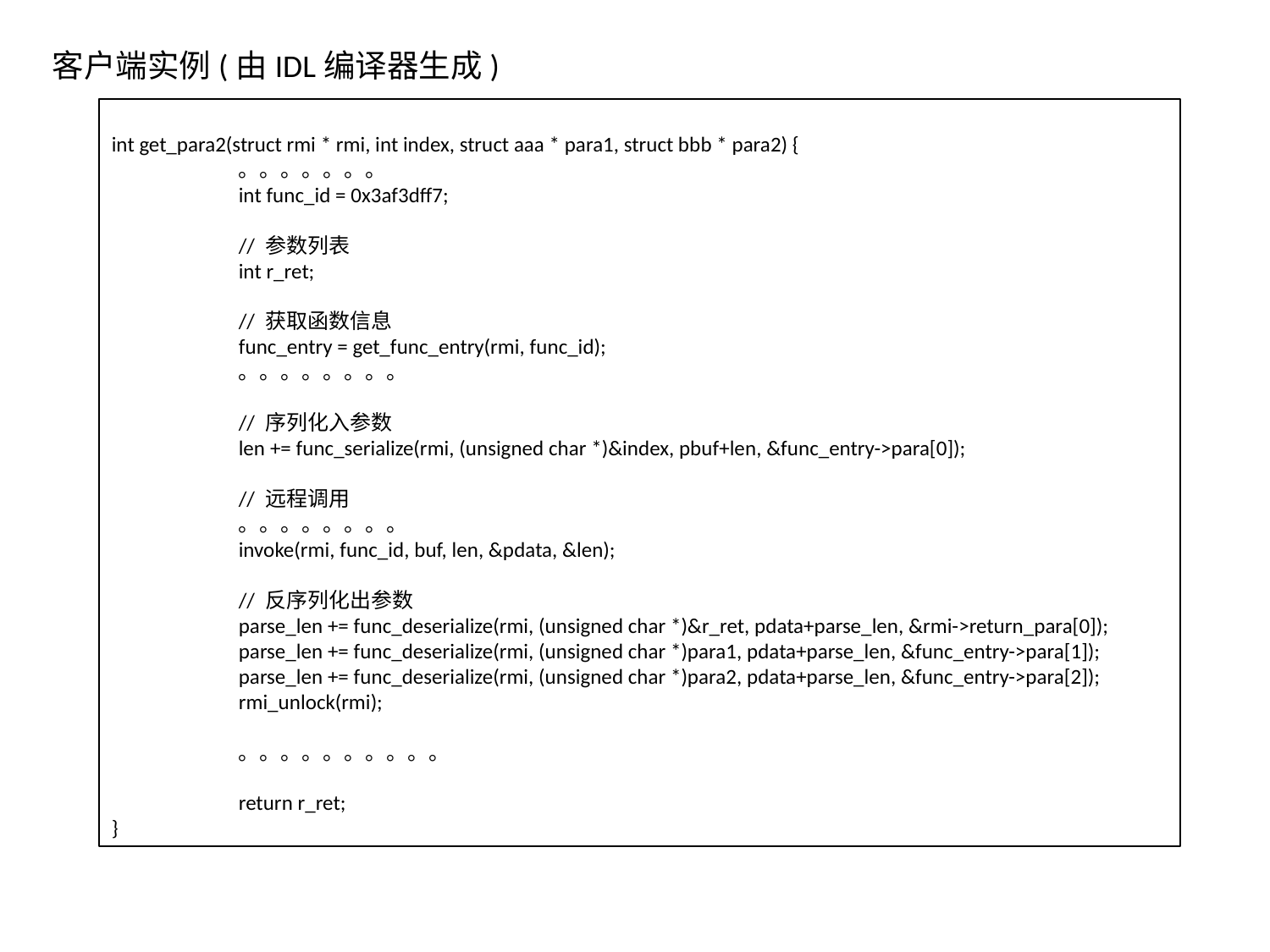

客户端实例(由IDL编译器生成)

int get_para2(struct rmi * rmi, int index, struct aaa * para1, struct bbb * para2) {
	。。。。。。。
	int func_id = 0x3af3dff7;

	// 参数列表
	int r_ret;

	// 获取函数信息
	func_entry = get_func_entry(rmi, func_id);
	。。。。。。。。

	// 序列化入参数
	len += func_serialize(rmi, (unsigned char *)&index, pbuf+len, &func_entry->para[0]);

	// 远程调用
	。。。。。。。。
	invoke(rmi, func_id, buf, len, &pdata, &len);

	// 反序列化出参数
	parse_len += func_deserialize(rmi, (unsigned char *)&r_ret, pdata+parse_len, &rmi->return_para[0]);
	parse_len += func_deserialize(rmi, (unsigned char *)para1, pdata+parse_len, &func_entry->para[1]);
	parse_len += func_deserialize(rmi, (unsigned char *)para2, pdata+parse_len, &func_entry->para[2]);
	rmi_unlock(rmi);

	。。。。。。。。。。

	return r_ret;
}